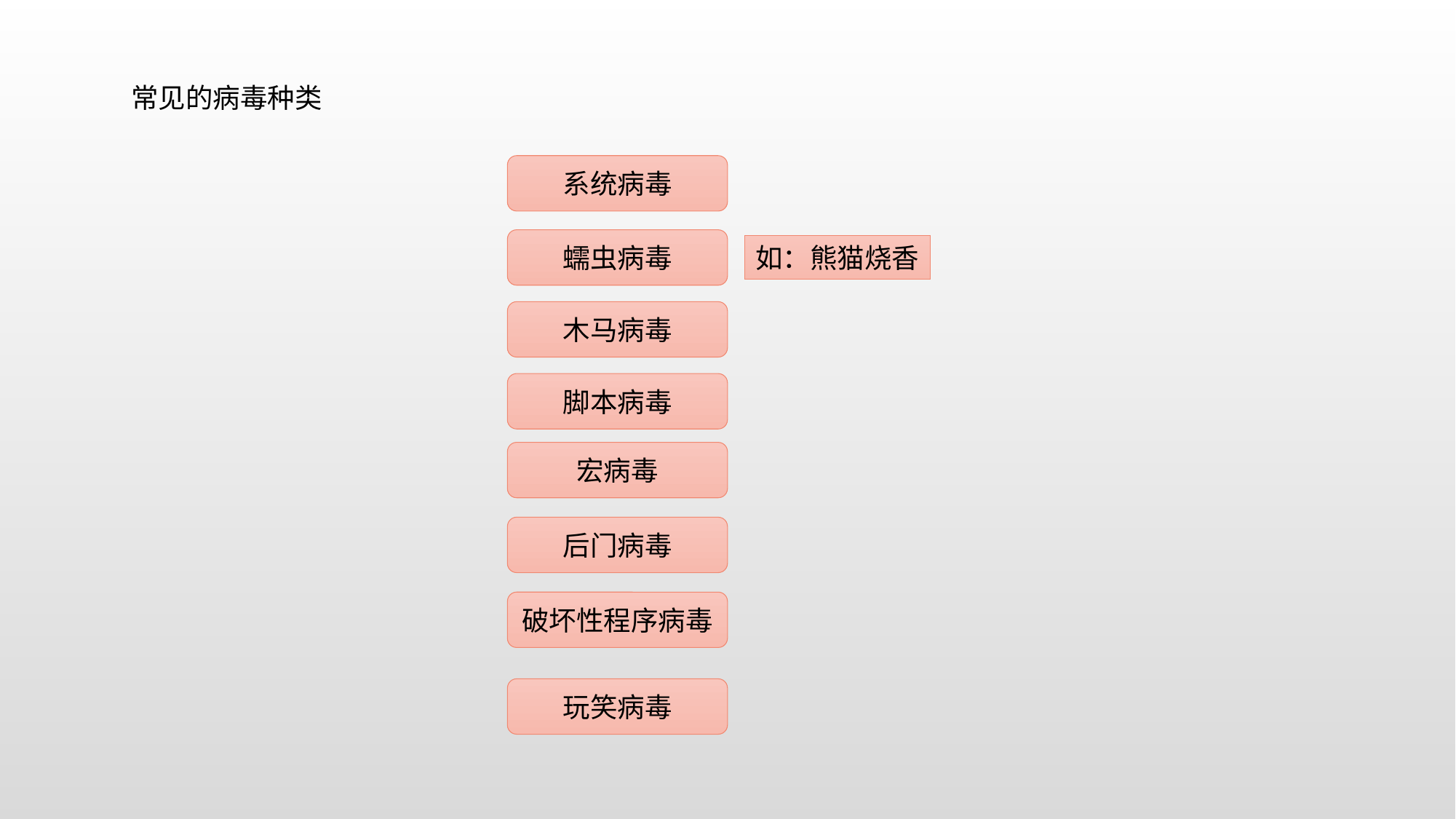

常见的病毒种类
系统病毒
蠕虫病毒
如：熊猫烧香
木马病毒
脚本病毒
宏病毒
后门病毒
破坏性程序病毒
玩笑病毒